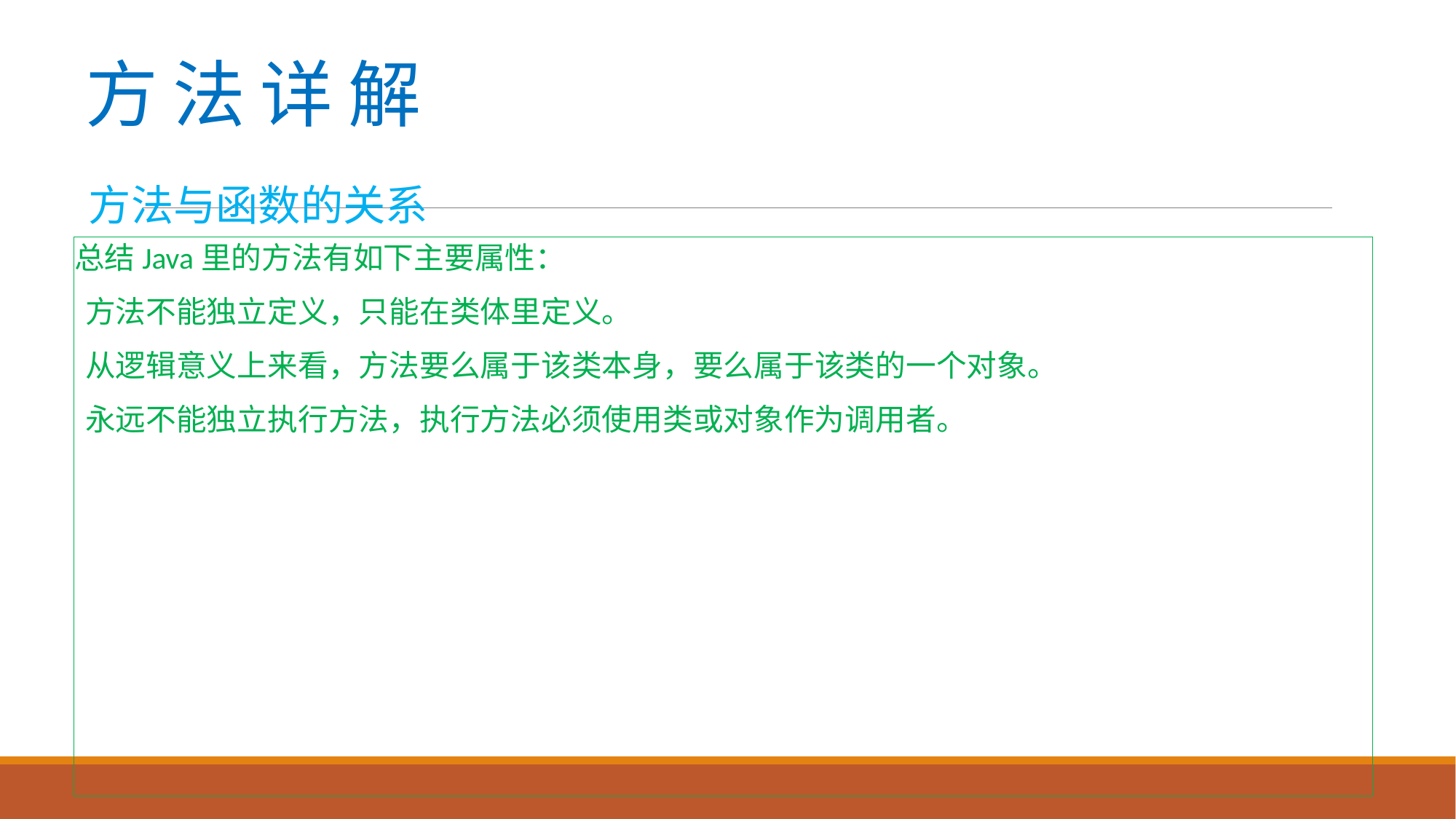

# 方 法 详 解
方法与函数的关系
总结Java里的方法有如下主要属性：
方法不能独立定义，只能在类体里定义。
从逻辑意义上来看，方法要么属于该类本身，要么属于该类的一个对象。
永远不能独立执行方法，执行方法必须使用类或对象作为调用者。